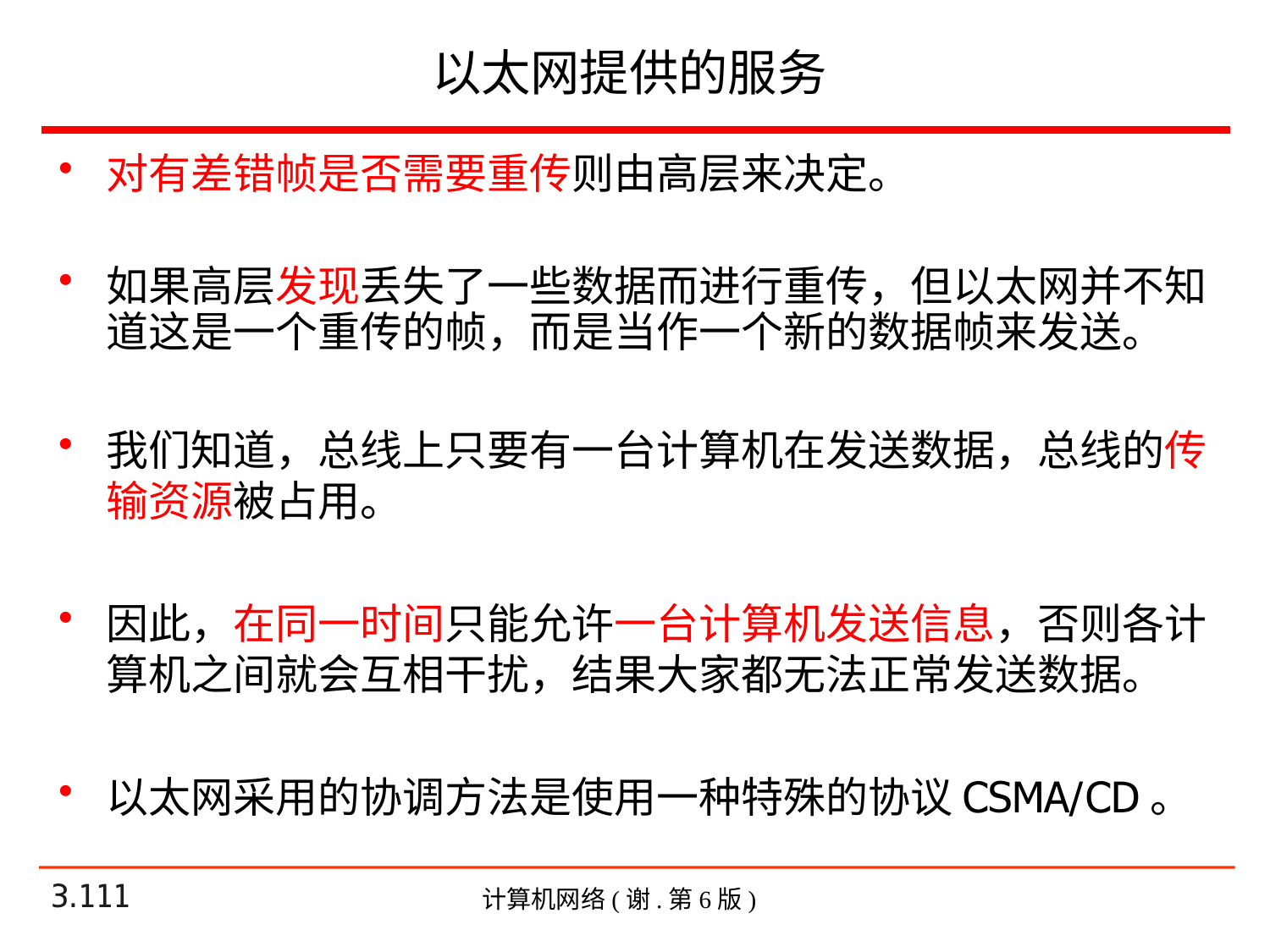

# 以太网提供的服务
对有差错帧是否需要重传则由高层来决定。

如果高层发现丢失了一些数据而进行重传，但以太网并不知道这是一个重传的帧，而是当作一个新的数据帧来发送。

我们知道，总线上只要有一台计算机在发送数据，总线的传输资源被占用。

因此，在同一时间只能允许一台计算机发送信息，否则各计算机之间就会互相干扰，结果大家都无法正常发送数据。

以太网采用的协调方法是使用一种特殊的协议CSMA/CD。